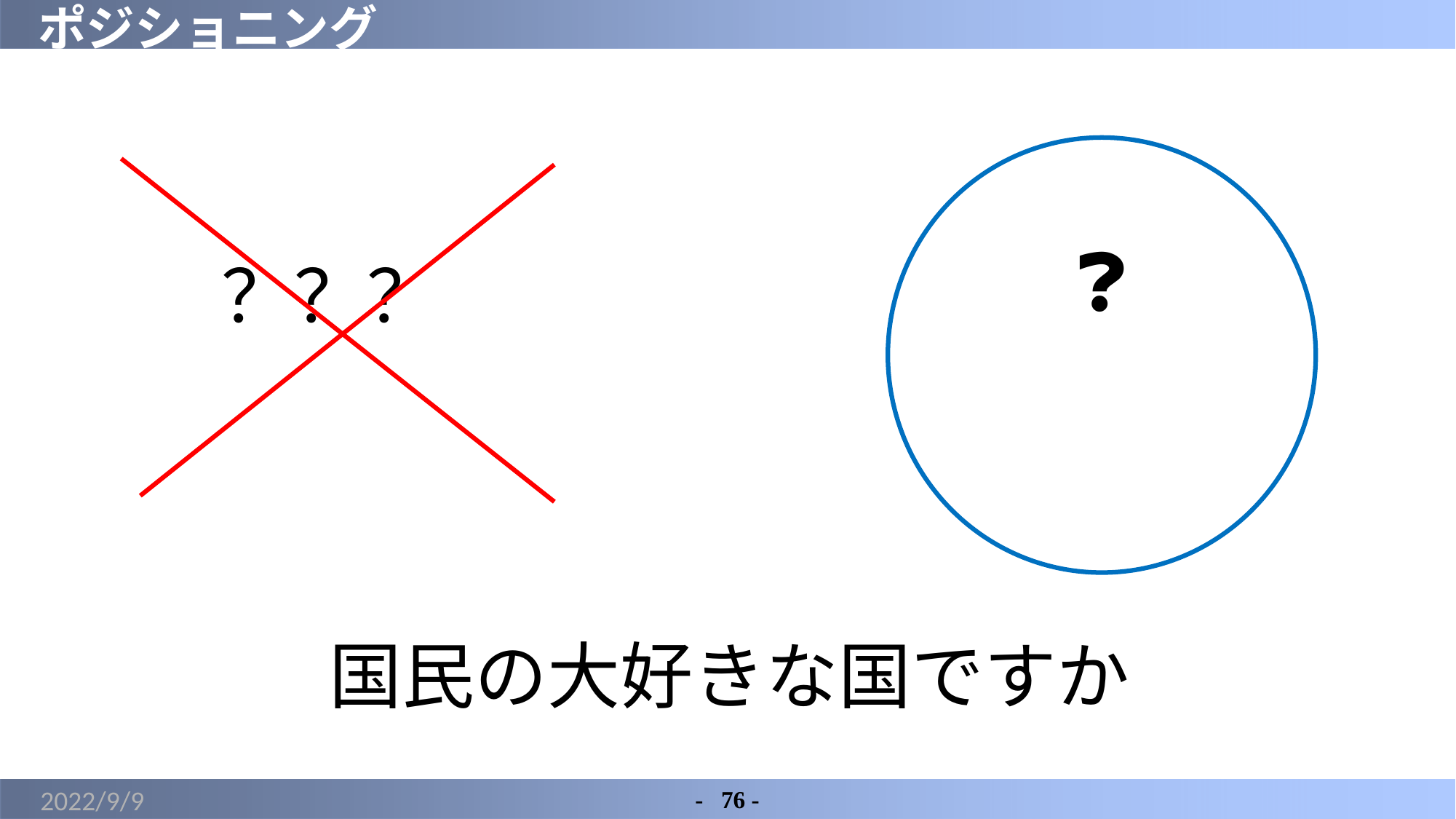

# ポジショニング

❓
？？？
国民の大好きな国ですか
2022/9/9
-	76 -